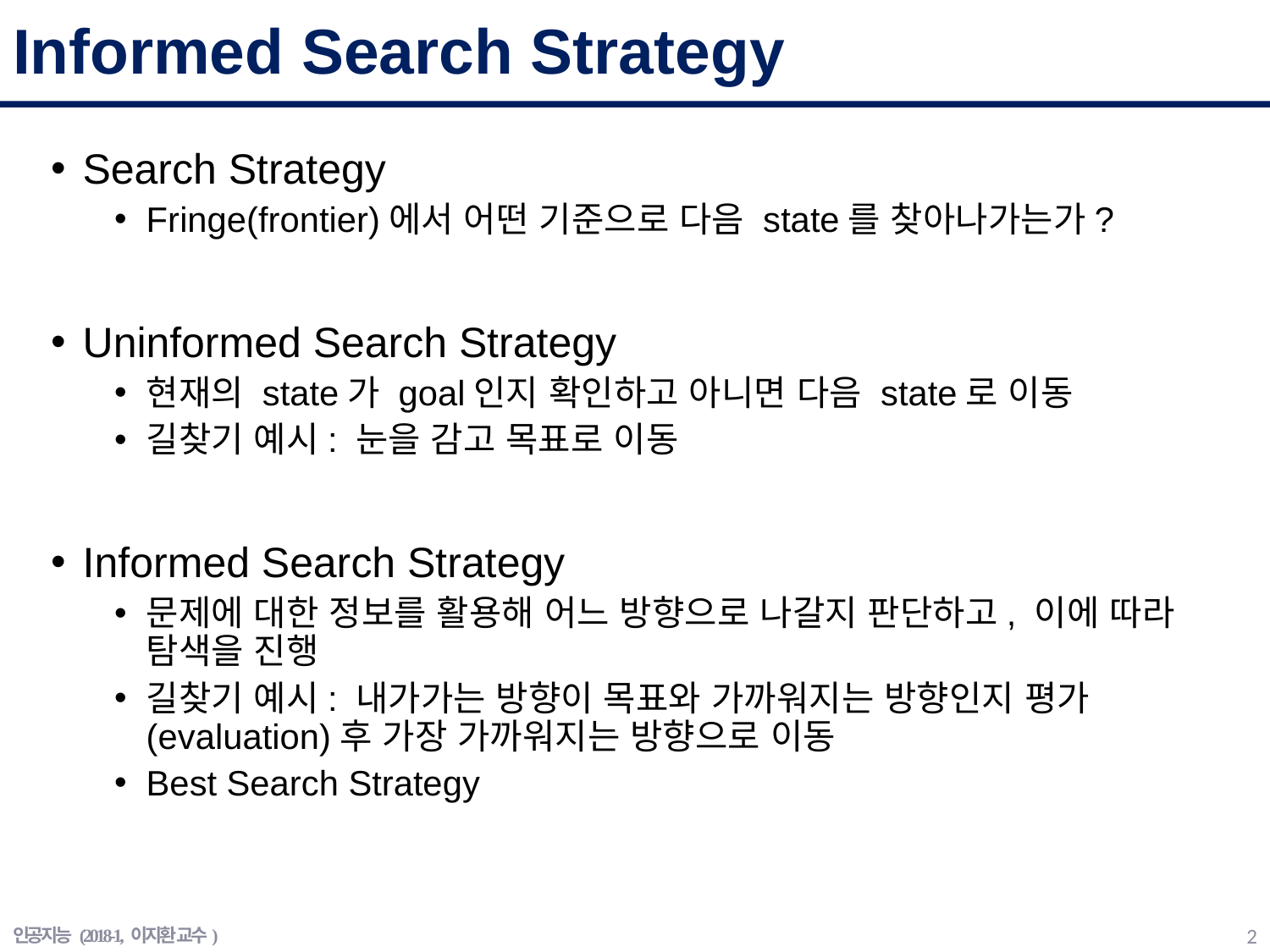

# Informed Search Strategy
Search Strategy
Fringe(frontier)에서 어떤 기준으로 다음 state를 찾아나가는가?

Uninformed Search Strategy
현재의 state가 goal인지 확인하고 아니면 다음 state로 이동
길찾기 예시: 눈을 감고 목표로 이동

Informed Search Strategy
문제에 대한 정보를 활용해 어느 방향으로 나갈지 판단하고, 이에 따라 탐색을 진행
길찾기 예시: 내가가는 방향이 목표와 가까워지는 방향인지 평가(evaluation)후 가장 가까워지는 방향으로 이동
Best Search Strategy

인공지능 (2018-1, 이지환 교수)
2